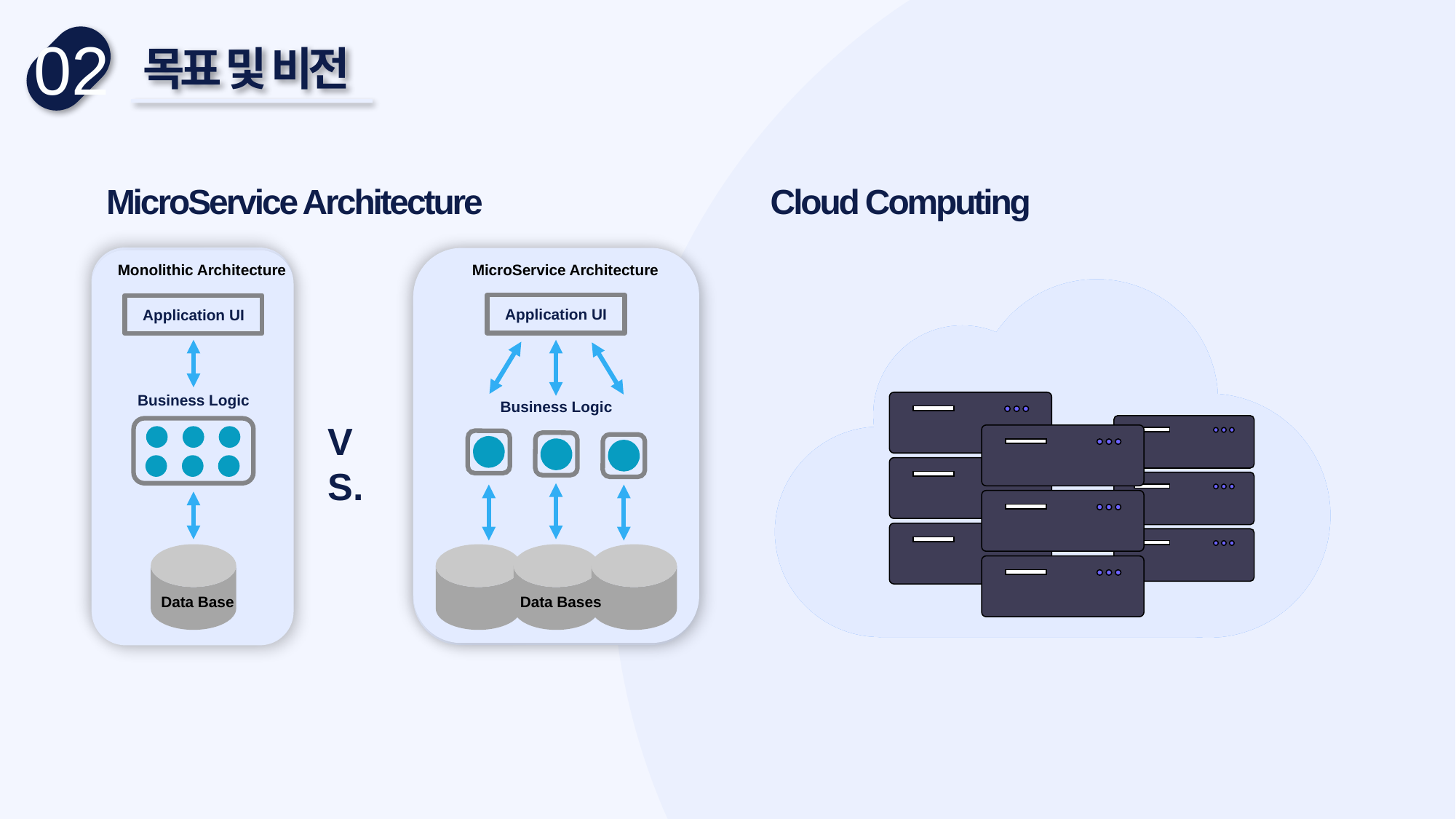

02
목표 및 비전

MicroService Architecture
Cloud Computing

Monolithic Architecture
Application UI
Business Logic

Data Base

MicroService Architecture
Application UI
Business Logic

Data Bases

VS.